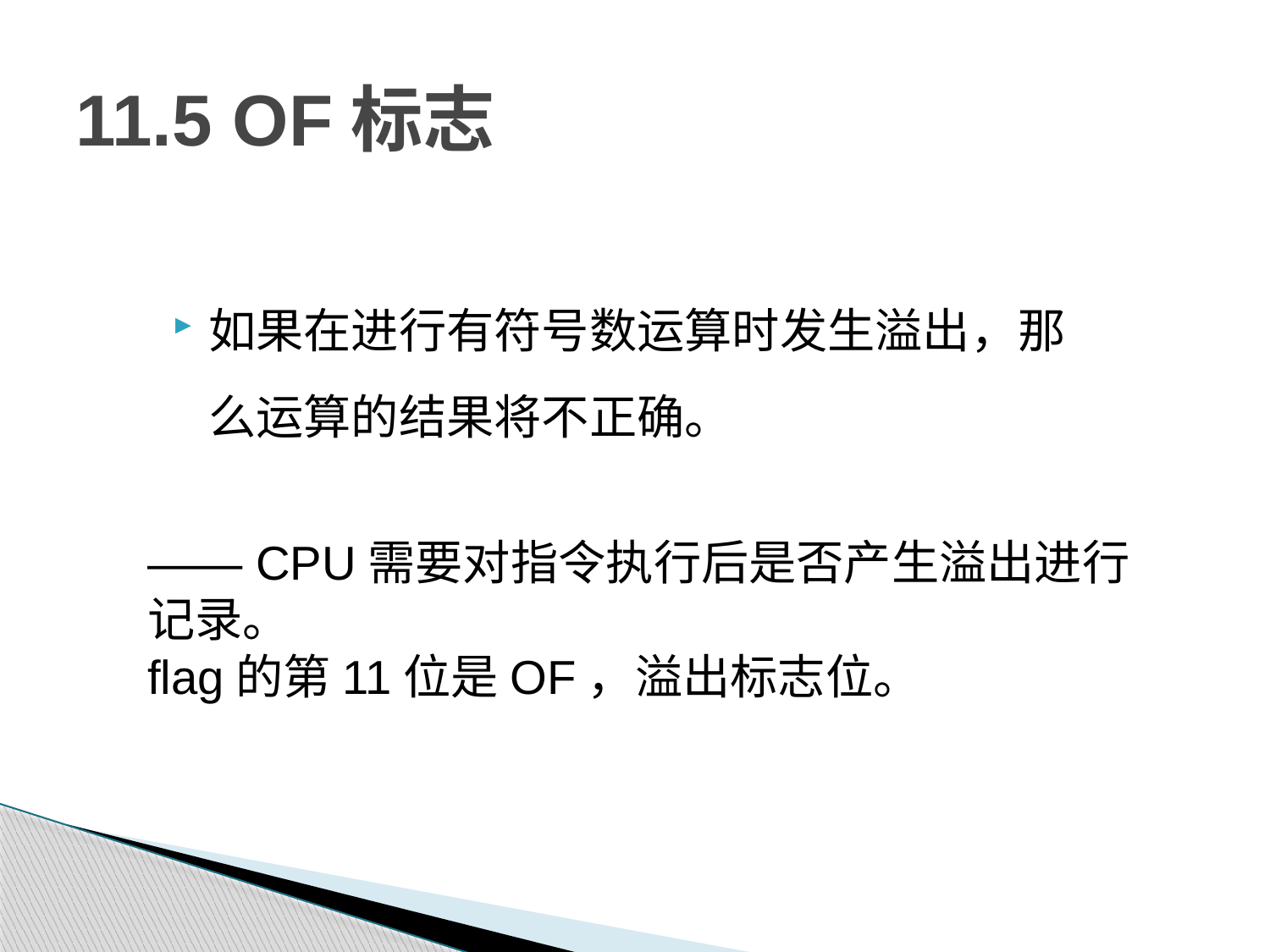

# 11.5 OF标志
如果在进行有符号数运算时发生溢出，那么运算的结果将不正确。

—— CPU需要对指令执行后是否产生溢出进行记录。
flag的第11位是OF，溢出标志位。